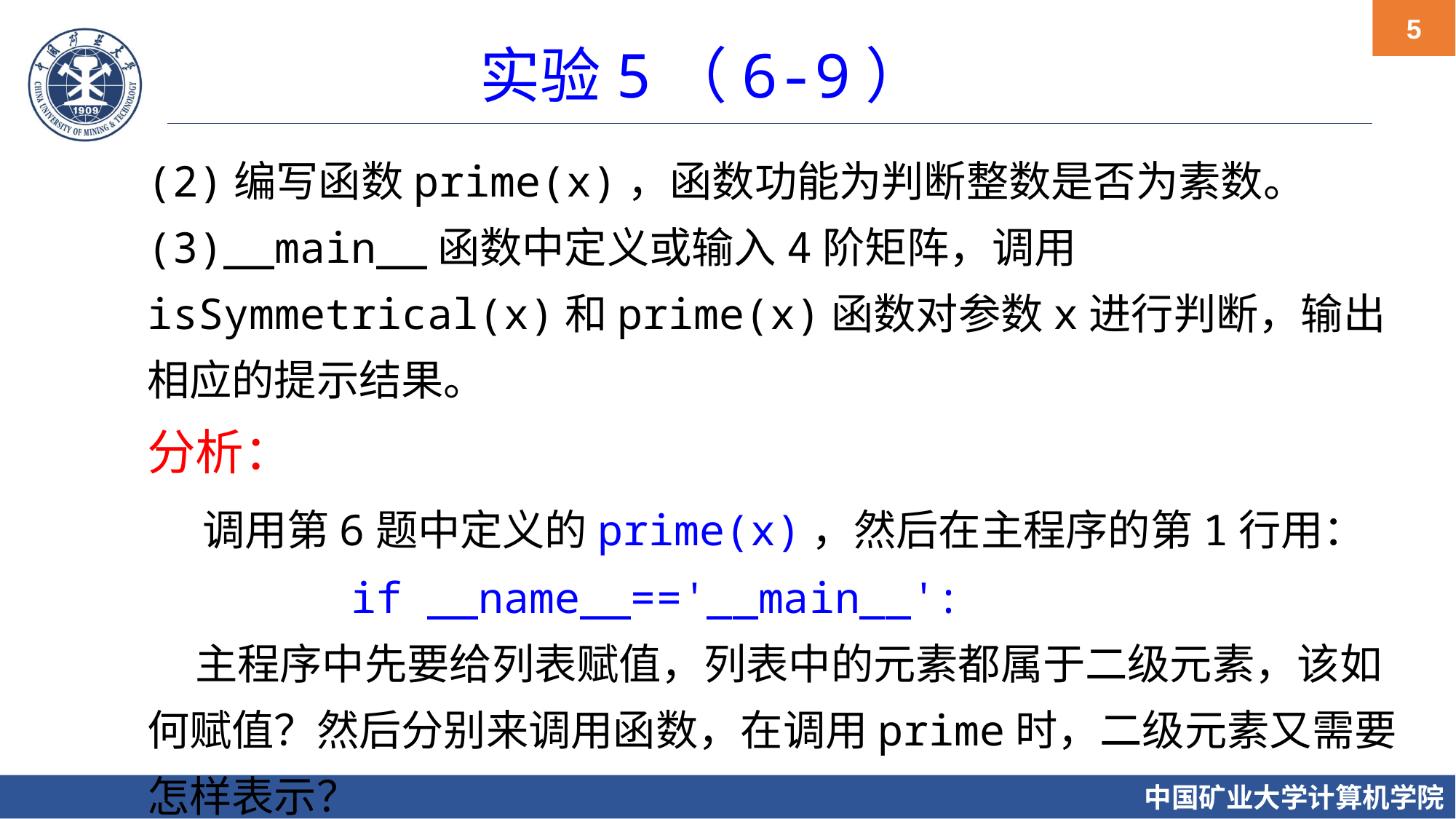

实验5（6-9）
(2)编写函数prime(x)，函数功能为判断整数是否为素数。
(3)__main__函数中定义或输入4阶矩阵，调用isSymmetrical(x)和prime(x)函数对参数x进行判断，输出相应的提示结果。
分析：
    调用第6题中定义的prime(x)，然后在主程序的第1行用：
        if __name__=='__main__':
    主程序中先要给列表赋值，列表中的元素都属于二级元素，该如何赋值？然后分别来调用函数，在调用prime时，二级元素又需要怎样表示？